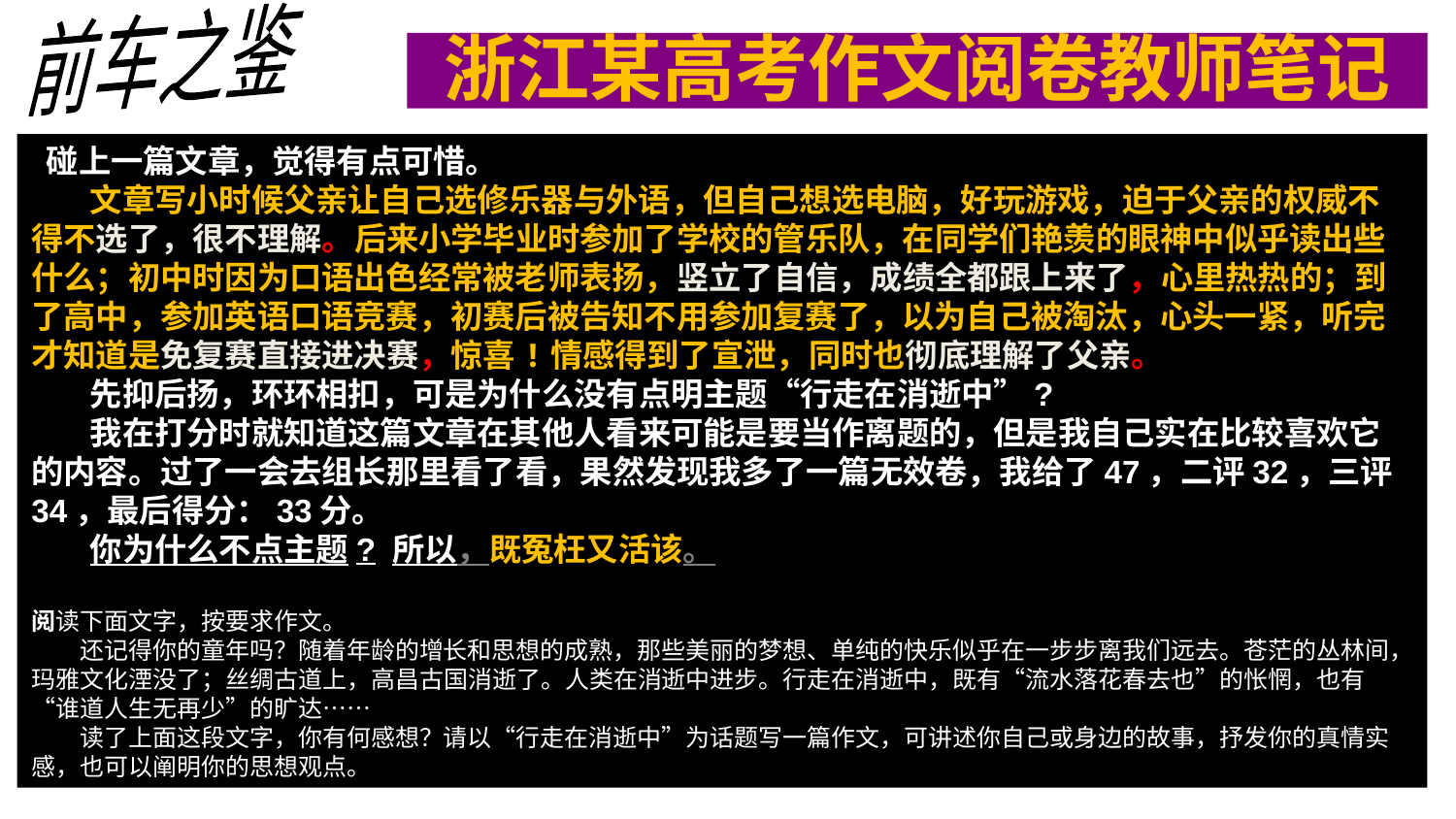

前车之鉴
# 浙江某高考作文阅卷教师笔记
 碰上一篇文章，觉得有点可惜。
       文章写小时候父亲让自己选修乐器与外语，但自己想选电脑，好玩游戏，迫于父亲的权威不得不选了，很不理解。后来小学毕业时参加了学校的管乐队，在同学们艳羡的眼神中似乎读出些什么；初中时因为口语出色经常被老师表扬，竖立了自信，成绩全都跟上来了，心里热热的；到了高中，参加英语口语竞赛，初赛后被告知不用参加复赛了，以为自己被淘汰，心头一紧，听完才知道是免复赛直接进决赛，惊喜!情感得到了宣泄，同时也彻底理解了父亲。
       先抑后扬，环环相扣，可是为什么没有点明主题“行走在消逝中”?
       我在打分时就知道这篇文章在其他人看来可能是要当作离题的，但是我自己实在比较喜欢它的内容。过了一会去组长那里看了看，果然发现我多了一篇无效卷，我给了47，二评32，三评34，最后得分：33分。
       你为什么不点主题? 所以，既冤枉又活该。

阅读下面文字，按要求作文。
        还记得你的童年吗？随着年龄的增长和思想的成熟，那些美丽的梦想、单纯的快乐似乎在一步步离我们远去。苍茫的丛林间，玛雅文化湮没了；丝绸古道上，高昌古国消逝了。人类在消逝中进步。行走在消逝中，既有“流水落花春去也”的怅惘，也有“谁道人生无再少”的旷达……
        读了上面这段文字，你有何感想？请以“行走在消逝中”为话题写一篇作文，可讲述你自己或身边的故事，抒发你的真情实感，也可以阐明你的思想观点。